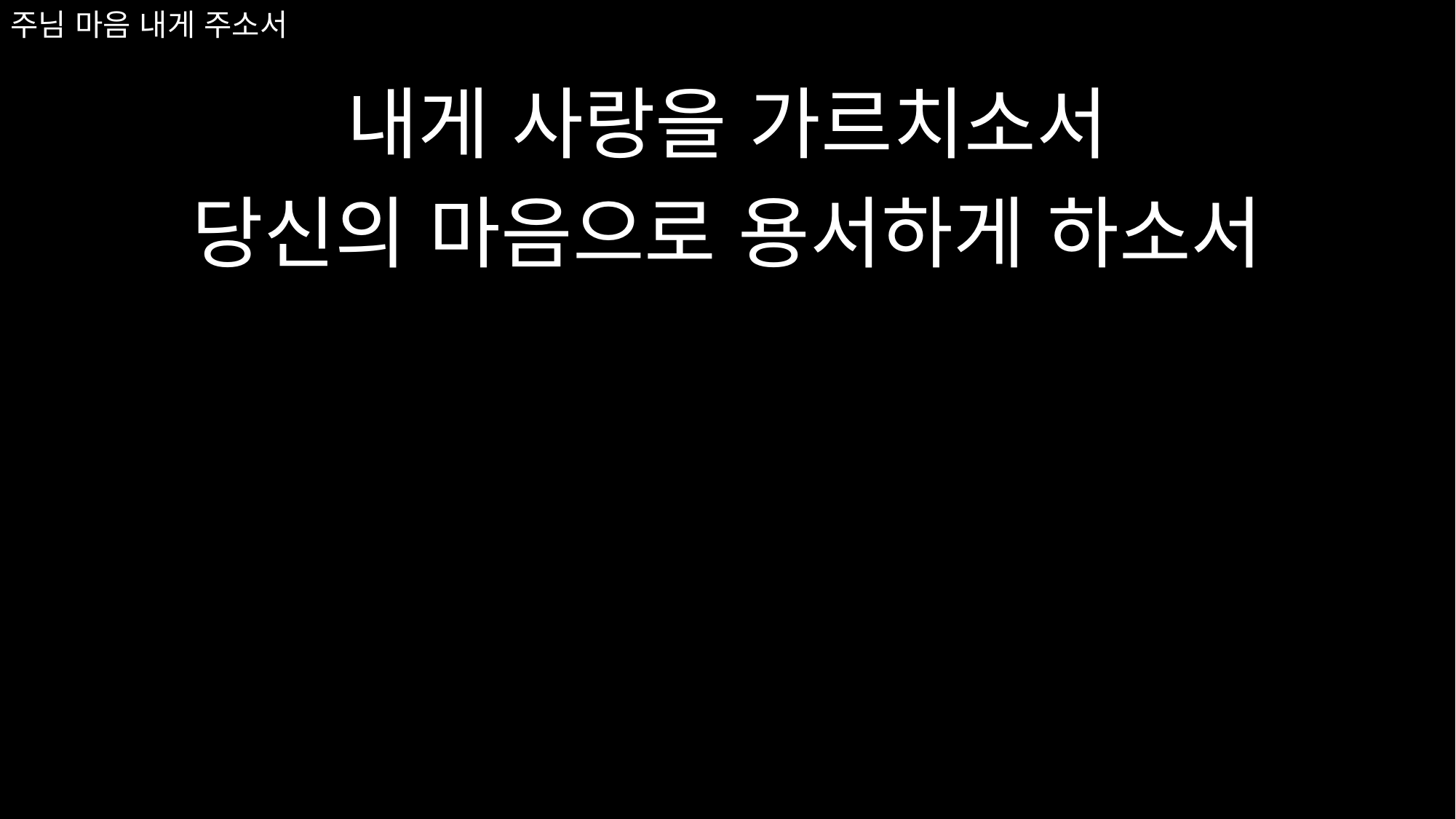

# 주님 마음 내게 주소서
내게 사랑을 가르치소서
당신의 마음으로 용서하게 하소서